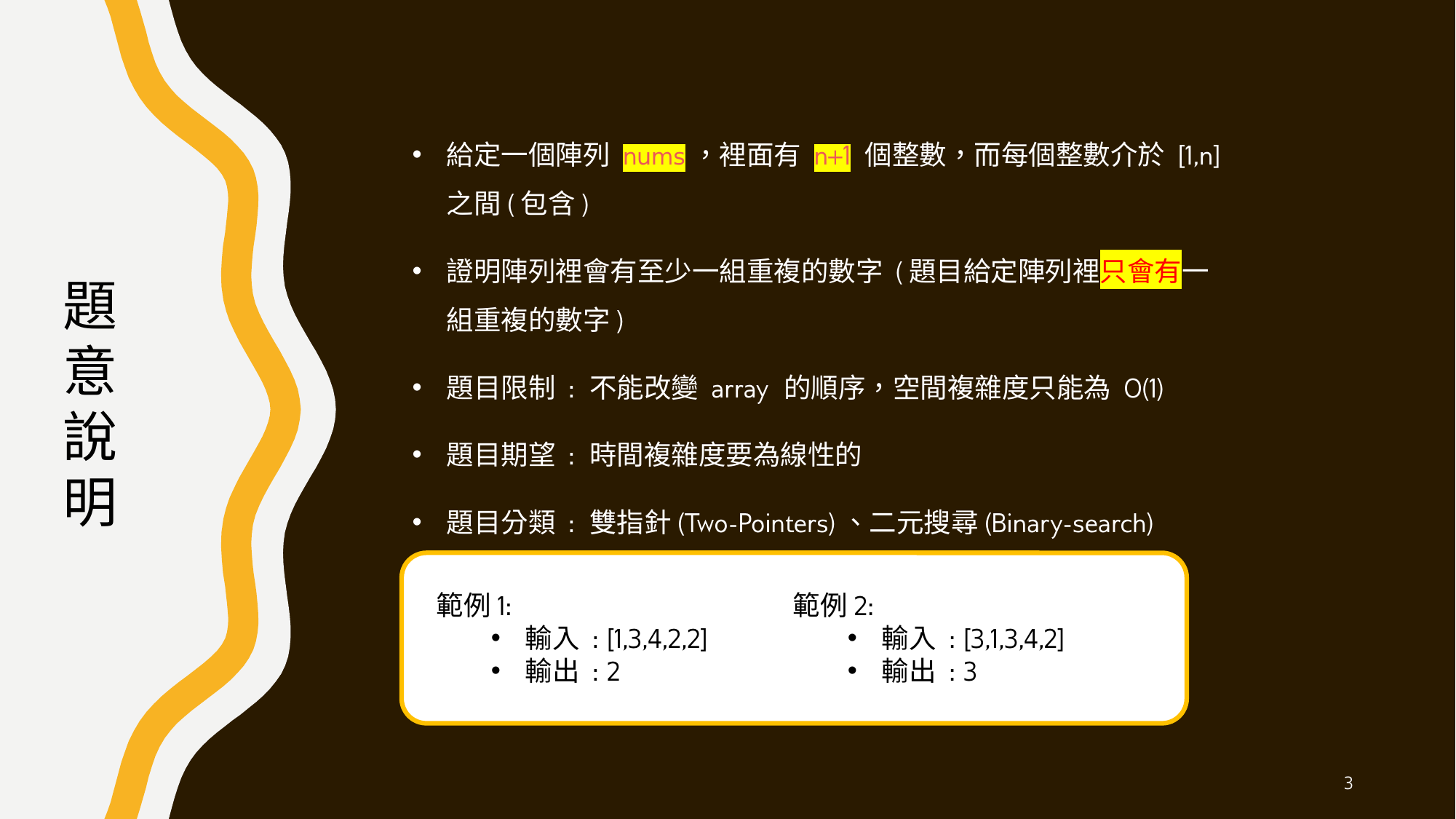

給定一個陣列 nums，裡面有 n+1 個整數，而每個整數介於 [1,n] 之間(包含)
證明陣列裡會有至少一組重複的數字 (題目給定陣列裡只會有一組重複的數字)
題目限制 : 不能改變 array 的順序，空間複雜度只能為 O(1)
題目期望 : 時間複雜度要為線性的
題目分類 : 雙指針(Two-Pointers)、二元搜尋(Binary-search)
題意說明

範例1:
輸入 : [1,3,4,2,2]
輸出 : 2
範例2:
輸入 : [3,1,3,4,2]
輸出 : 3
3